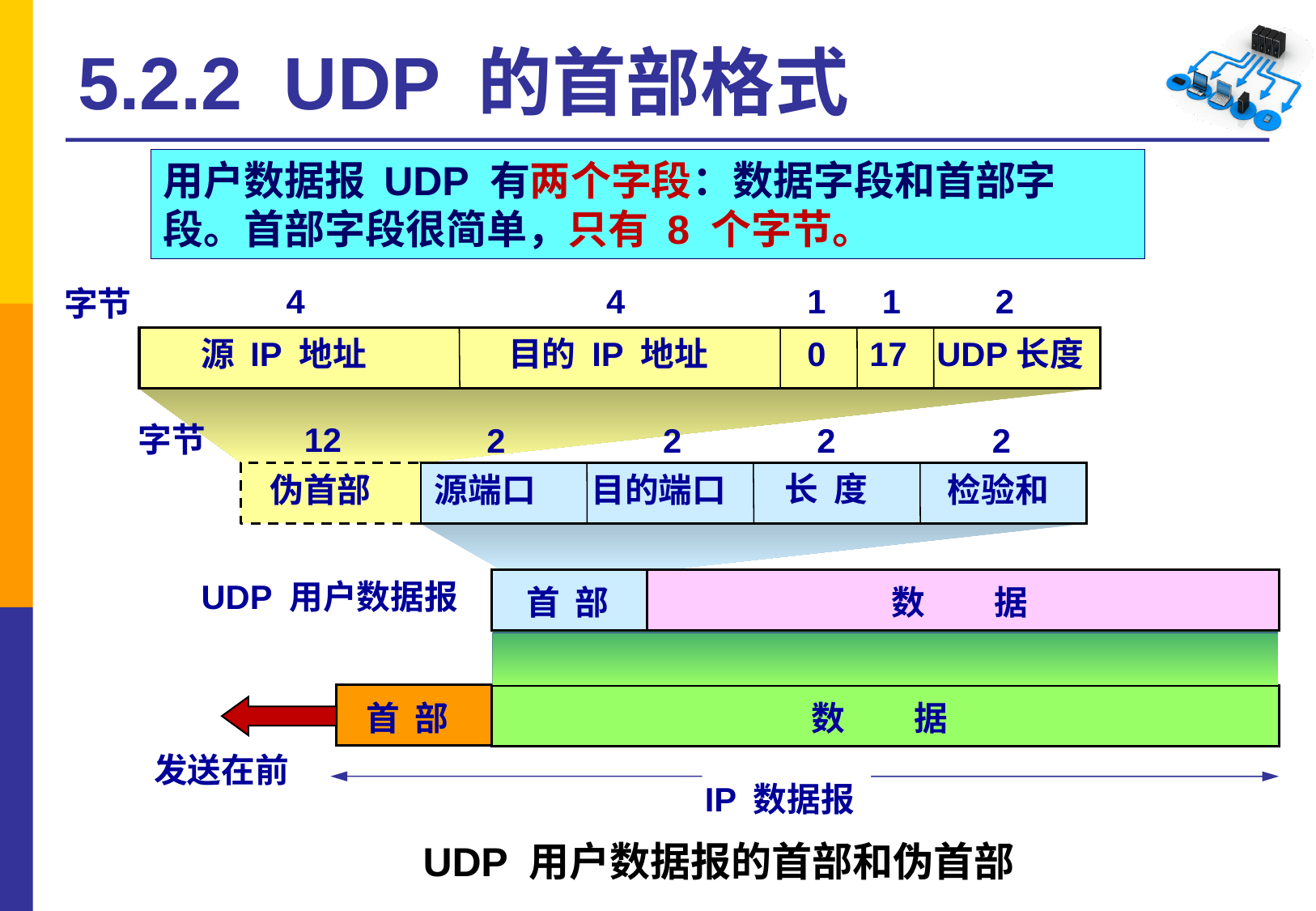

# 5.2.2  UDP 的首部格式
用户数据报 UDP 有两个字段：数据字段和首部字段。首部字段很简单，只有 8 个字节。
4
4
1
1
2
字节
源 IP 地址
目的 IP 地址
0
17
UDP长度

字节
12
2
2
2
2
长  度
伪首部
源端口
目的端口
检验和

UDP 用户数据报
首  部
数         据

首  部
数         据

发送在前

IP 数据报

UDP 用户数据报的首部和伪首部